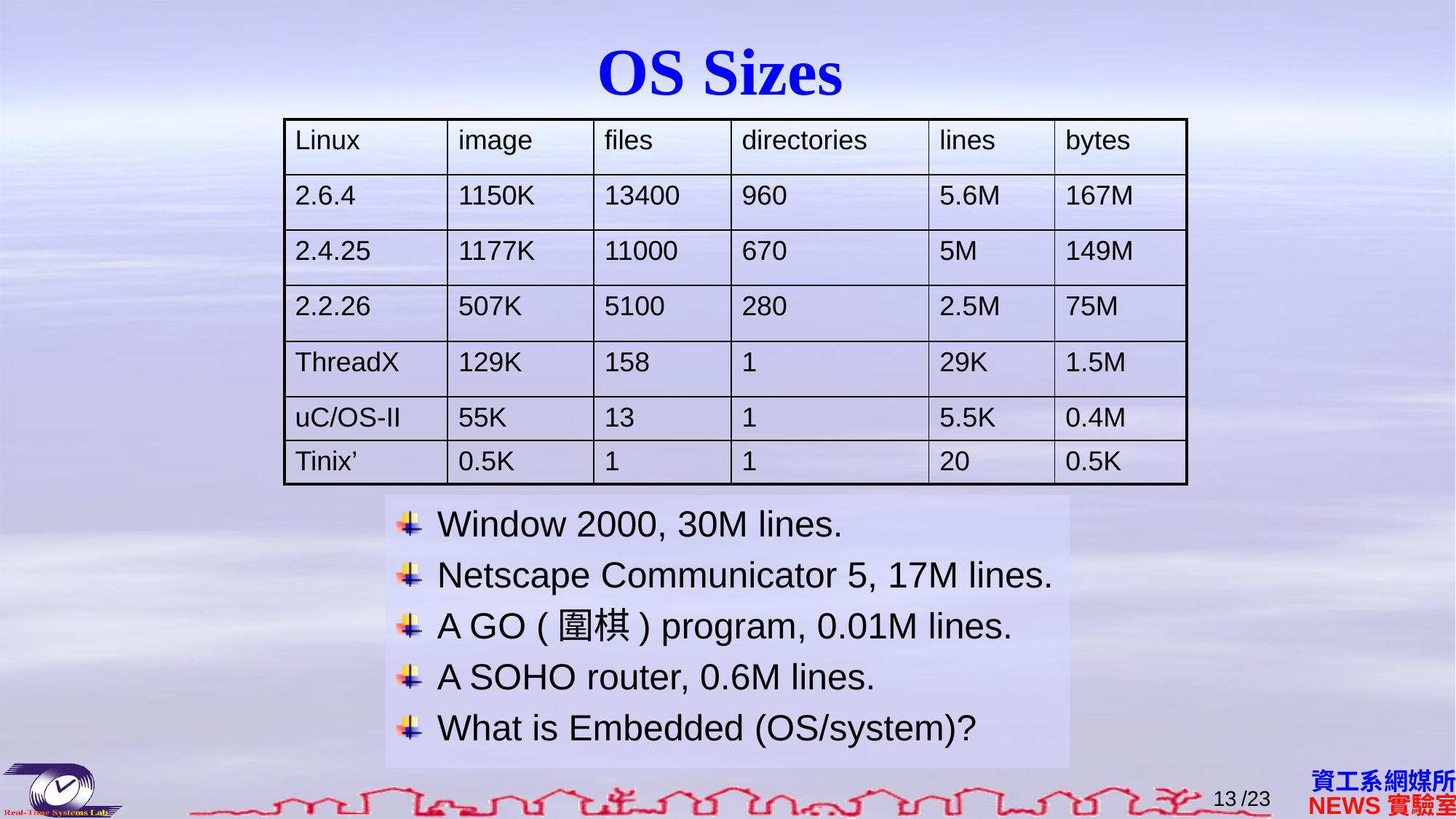

# OS Sizes
| Linux | image | files | directories | lines | bytes |
| --- | --- | --- | --- | --- | --- |
| 2.6.4 | 1150K | 13400 | 960 | 5.6M | 167M |
| 2.4.25 | 1177K | 11000 | 670 | 5M | 149M |
| 2.2.26 | 507K | 5100 | 280 | 2.5M | 75M |
| ThreadX | 129K | 158 | 1 | 29K | 1.5M |
| uC/OS-II | 55K | 13 | 1 | 5.5K | 0.4M |
| Tinix’ | 0.5K | 1 | 1 | 20 | 0.5K |
Window 2000, 30M lines.
Netscape Communicator 5, 17M lines.
A GO (圍棋) program, 0.01M lines.
A SOHO router, 0.6M lines.
What is Embedded (OS/system)?
13
/23